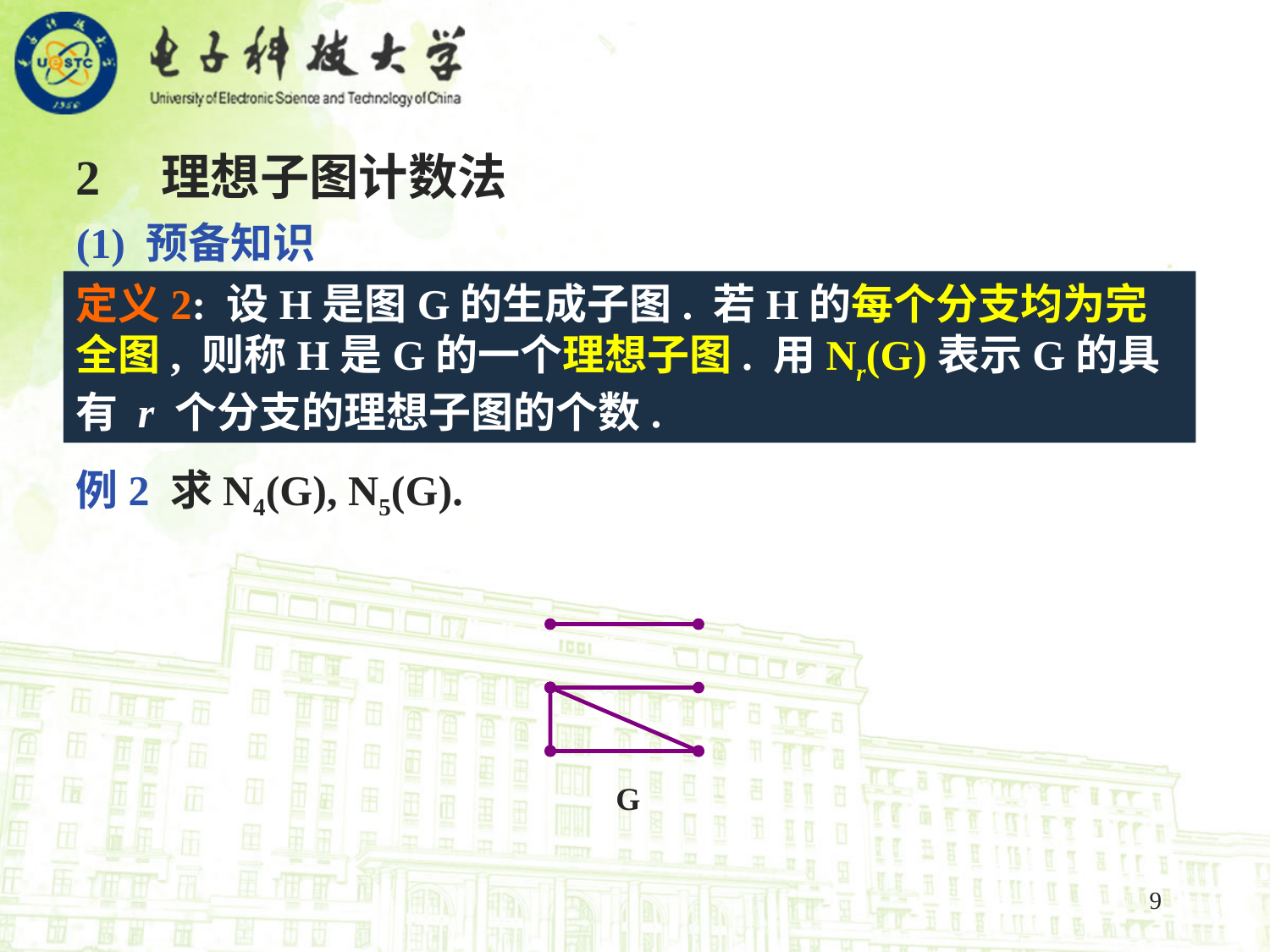

2    理想子图计数法
(1) 预备知识
定义2: 设H是图G的生成子图. 若H的每个分支均为完全图, 则称H是G的一个理想子图. 用Nr(G)表示G的具有 r 个分支的理想子图的个数.
例2 求N4(G), N5(G).

G
9